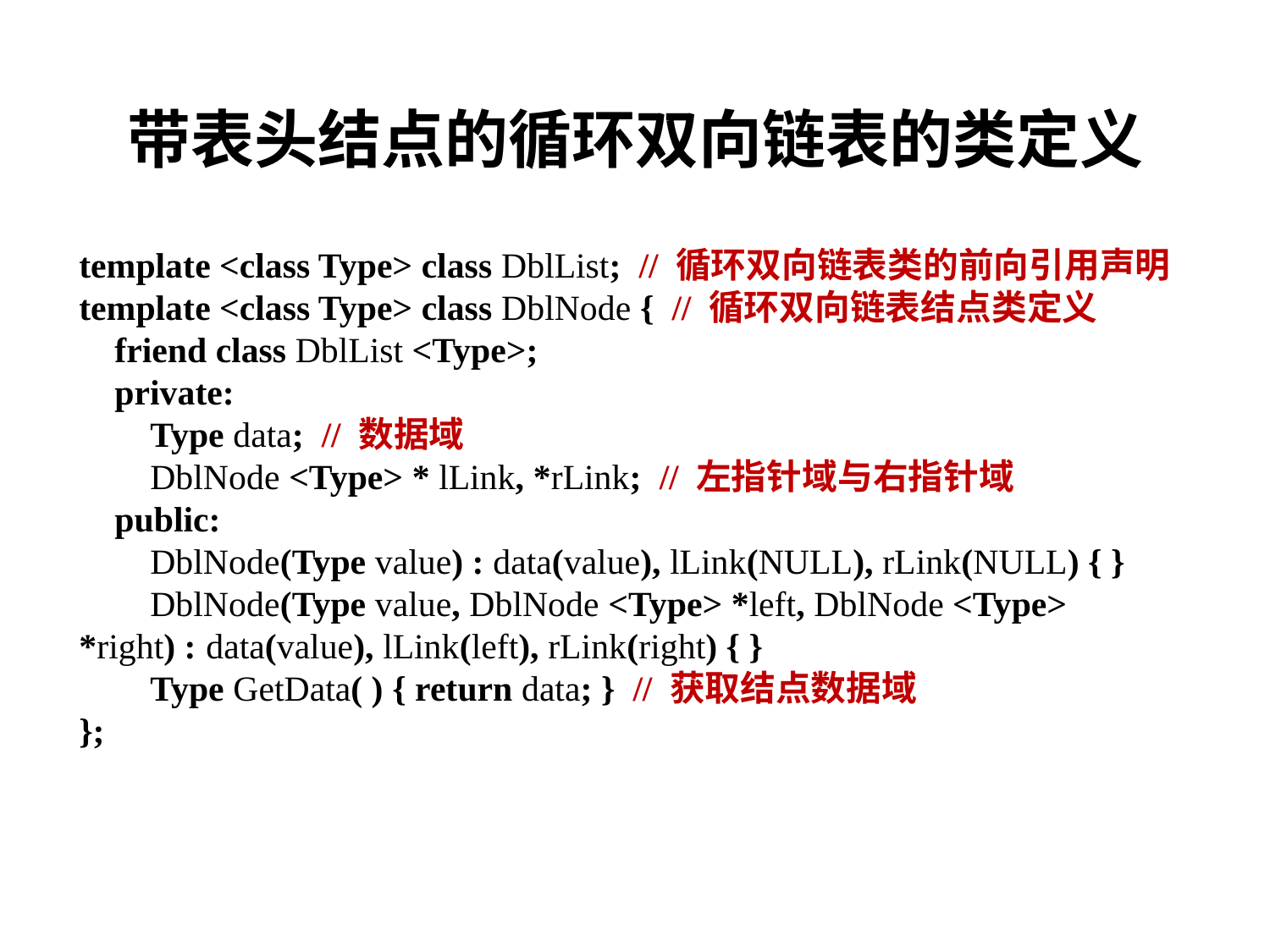

# 带表头结点的循环双向链表的类定义
template <class Type> class DblList;  // 循环双向链表类的前向引用声明
template <class Type> class DblNode {  // 循环双向链表结点类定义
    friend class DblList <Type>;
    private:
        Type data;  // 数据域
        DblNode <Type> * lLink, *rLink;  // 左指针域与右指针域
    public:
        DblNode(Type value) : data(value), lLink(NULL), rLink(NULL) { }
        DblNode(Type value, DblNode <Type> *left, DblNode <Type> *right) : 	data(value), lLink(left), rLink(right) { }
        Type GetData( ) { return data; }  // 获取结点数据域
};